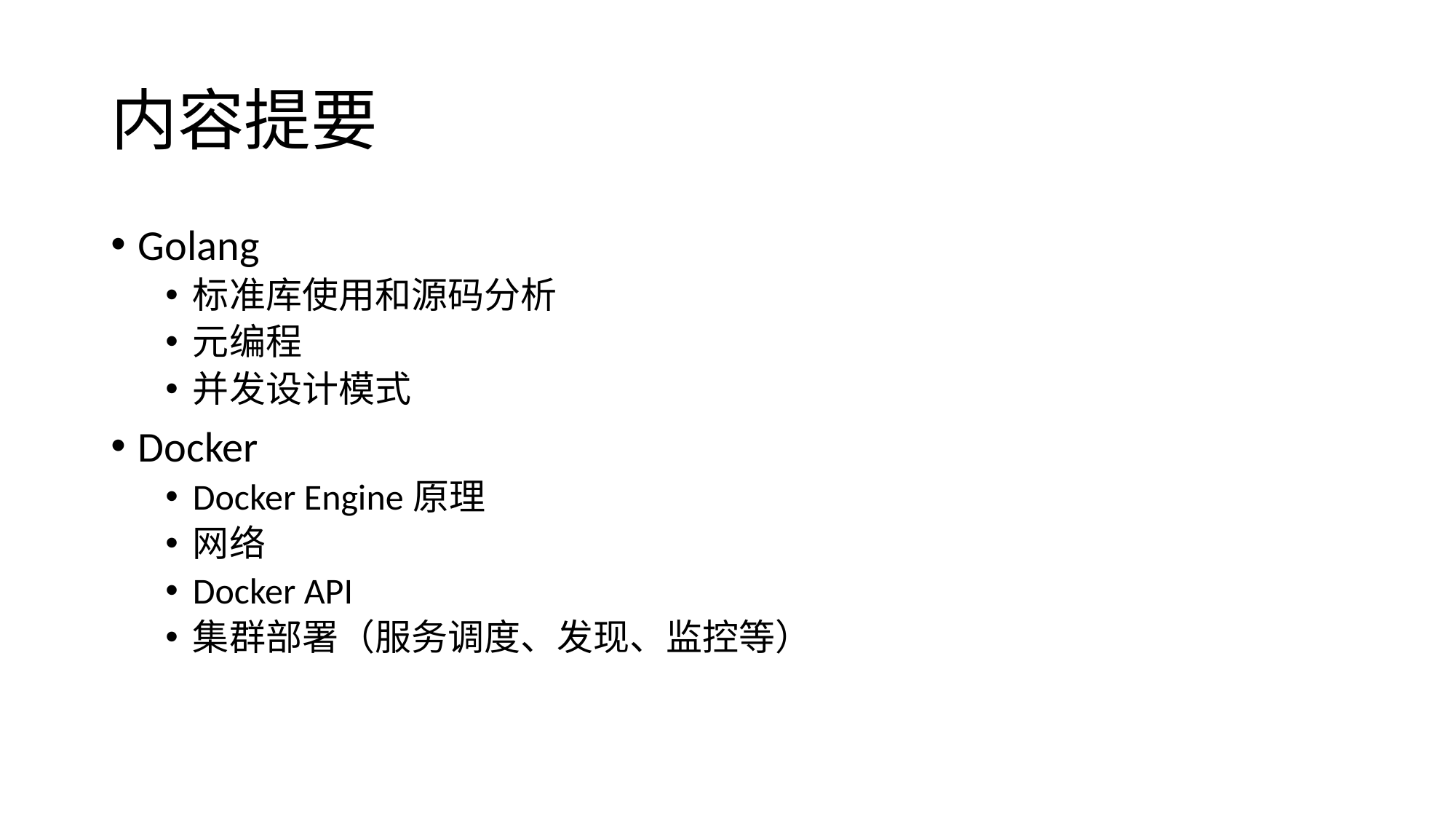

# 内容提要
Golang
标准库使用和源码分析
元编程
并发设计模式
Docker
Docker Engine原理
网络
Docker API
集群部署（服务调度、发现、监控等）